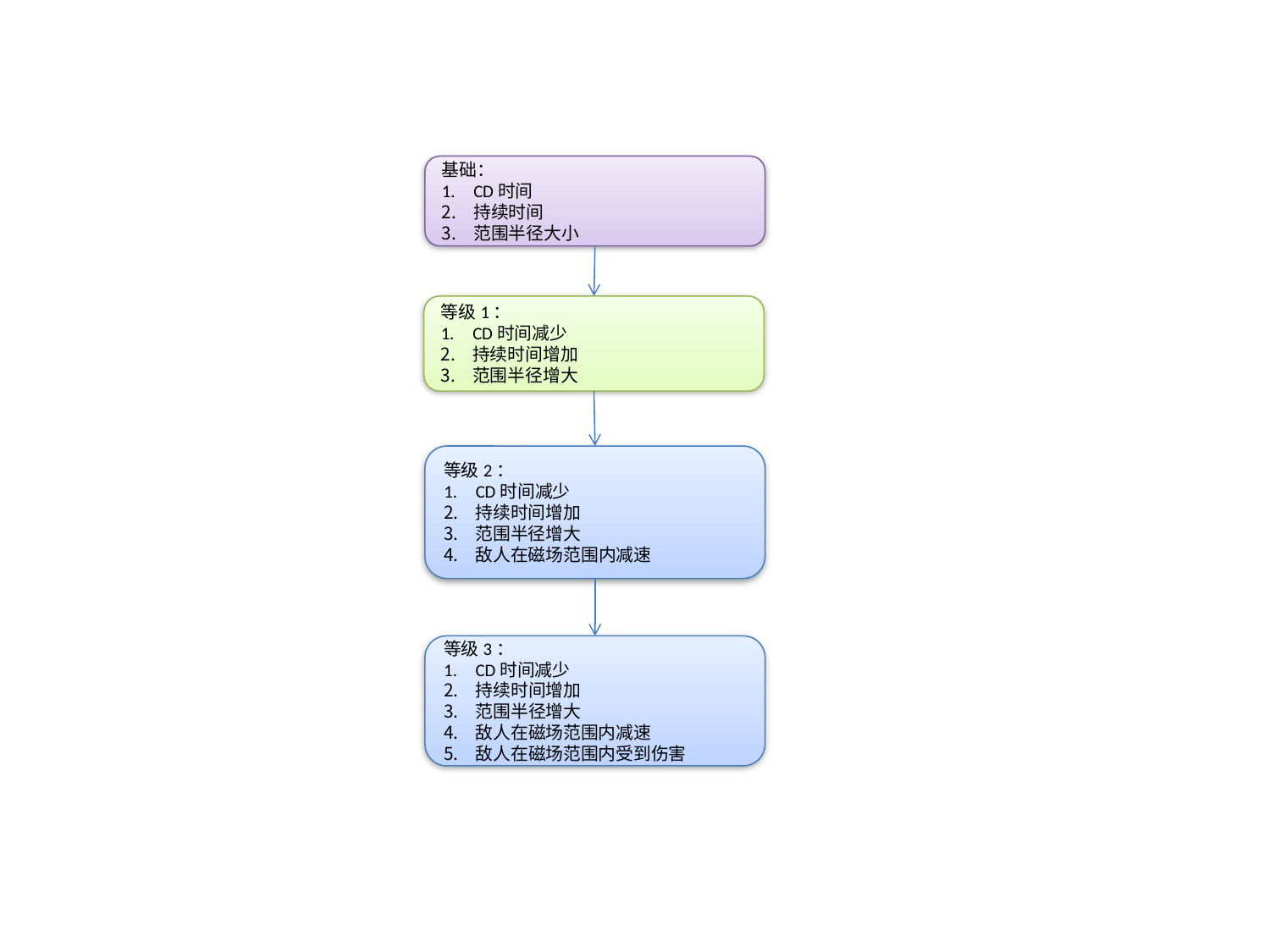

基础：
CD时间
持续时间
范围半径大小
等级1：
CD时间减少
持续时间增加
范围半径增大
等级2：
CD时间减少
持续时间增加
范围半径增大
敌人在磁场范围内减速
等级3：
CD时间减少
持续时间增加
范围半径增大
敌人在磁场范围内减速
敌人在磁场范围内受到伤害